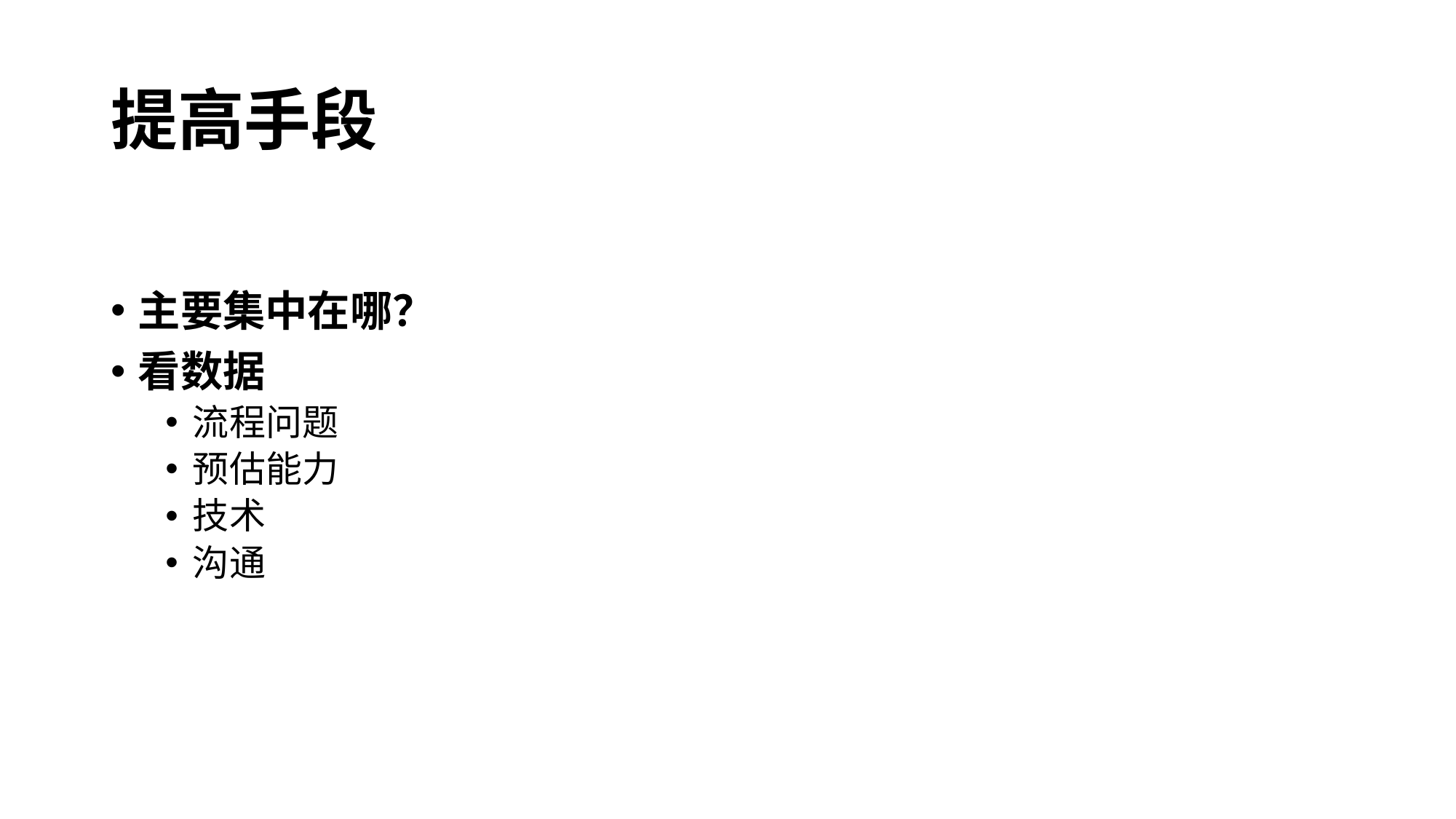

# 提高手段

主要集中在哪？
看数据
流程问题
预估能力
技术
沟通